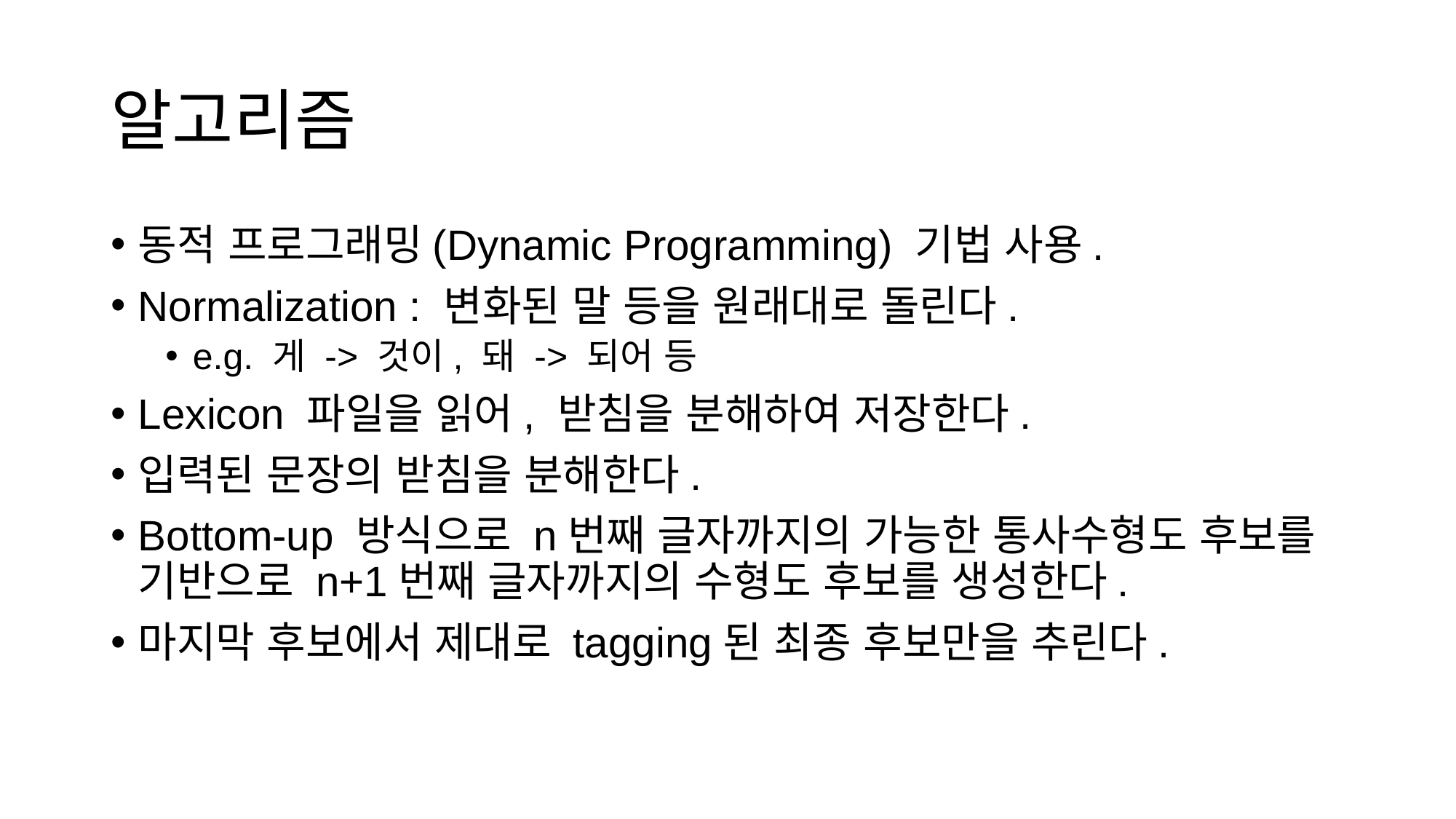

# 알고리즘
동적 프로그래밍(Dynamic Programming) 기법 사용.
Normalization : 변화된 말 등을 원래대로 돌린다.
e.g. 게 -> 것이, 돼 -> 되어 등
Lexicon 파일을 읽어, 받침을 분해하여 저장한다.
입력된 문장의 받침을 분해한다.
Bottom-up 방식으로 n번째 글자까지의 가능한 통사수형도 후보를 기반으로 n+1번째 글자까지의 수형도 후보를 생성한다.
마지막 후보에서 제대로 tagging된 최종 후보만을 추린다.